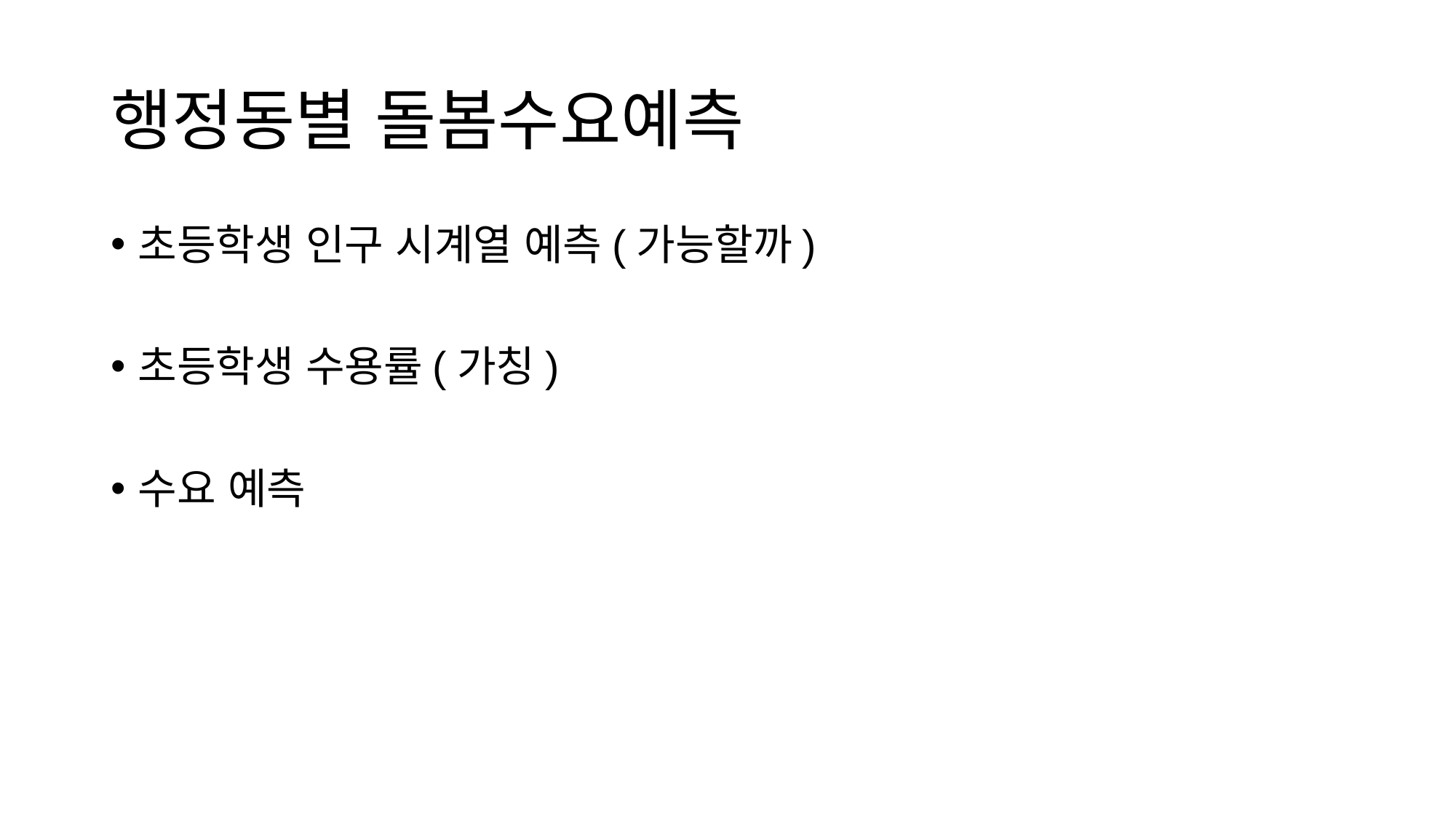

# 행정동별 돌봄수요예측
초등학생 인구 시계열 예측(가능할까)

초등학생 수용률(가칭)

수요 예측